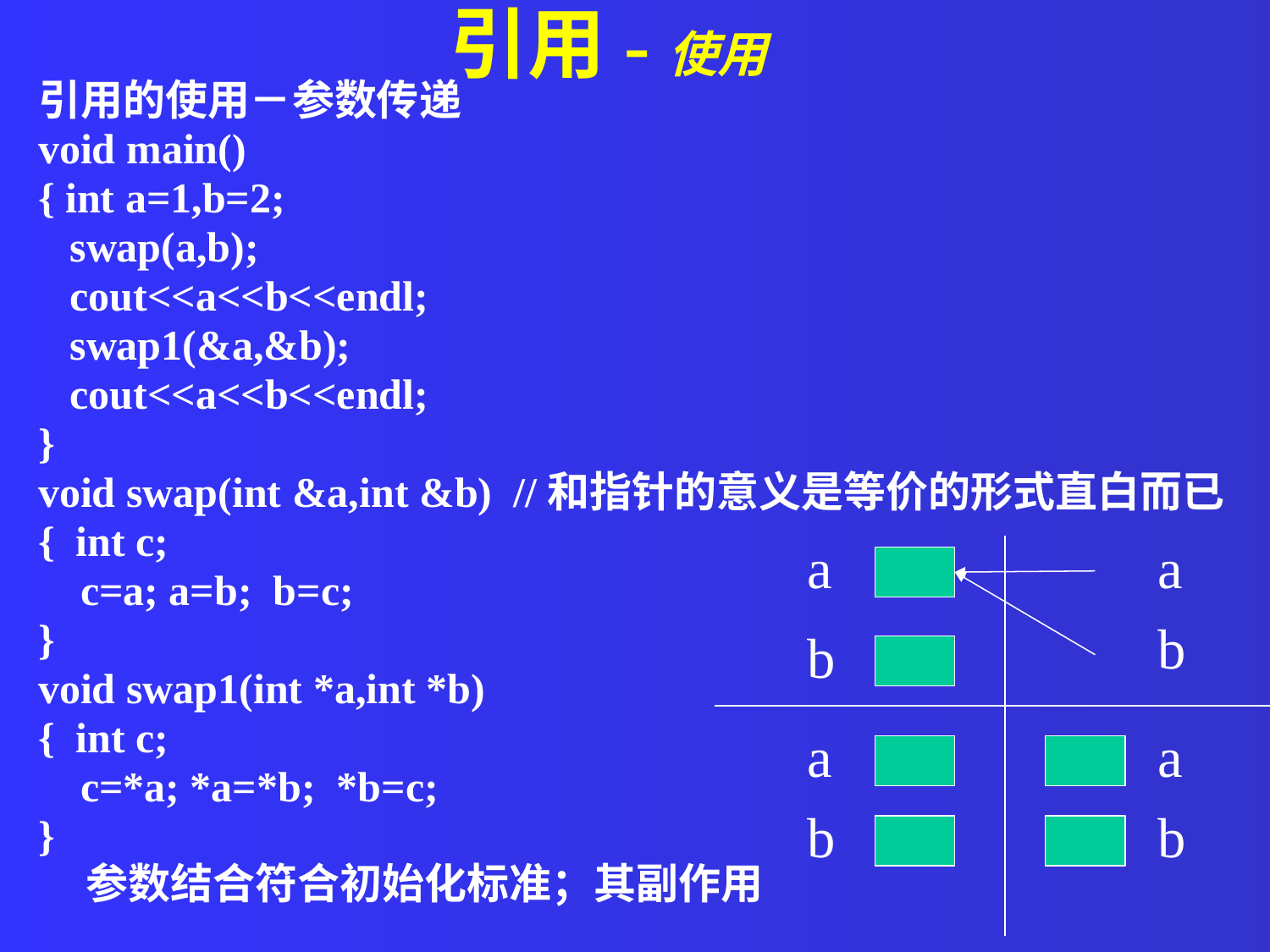

引用-使用
引用的使用－参数传递
void main()
{ int a=1,b=2;
   swap(a,b);
   cout<<a<<b<<endl;
   swap1(&a,&b);
   cout<<a<<b<<endl;
}
void swap(int &a,int &b)  //和指针的意义是等价的形式直白而已
{  int c;
    c=a; a=b;  b=c;
}
void swap1(int *a,int *b)
{  int c;
    c=*a; *a=*b;  *b=c;
}
    参数结合符合初始化标准；其副作用
a
a

b
b

a
a

b
b